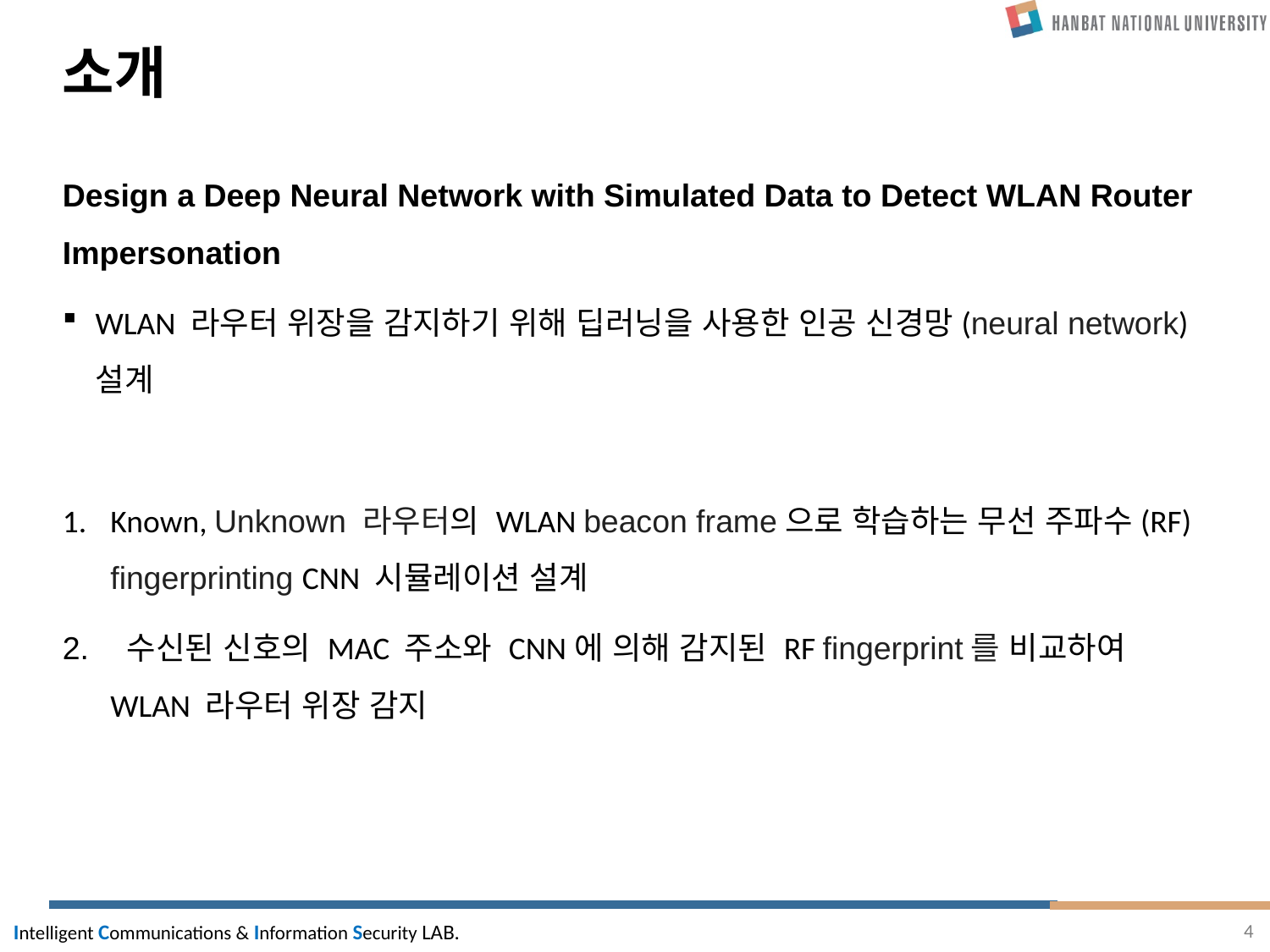

# 소개
Design a Deep Neural Network with Simulated Data to Detect WLAN Router Impersonation
WLAN 라우터 위장을 감지하기 위해 딥러닝을 사용한 인공 신경망(neural network) 설계

Known, Unknown 라우터의 WLAN beacon frame으로 학습하는 무선 주파수(RF) fingerprinting CNN 시뮬레이션 설계
 수신된 신호의 MAC 주소와 CNN에 의해 감지된 RF fingerprint를 비교하여 WLAN 라우터 위장 감지
4